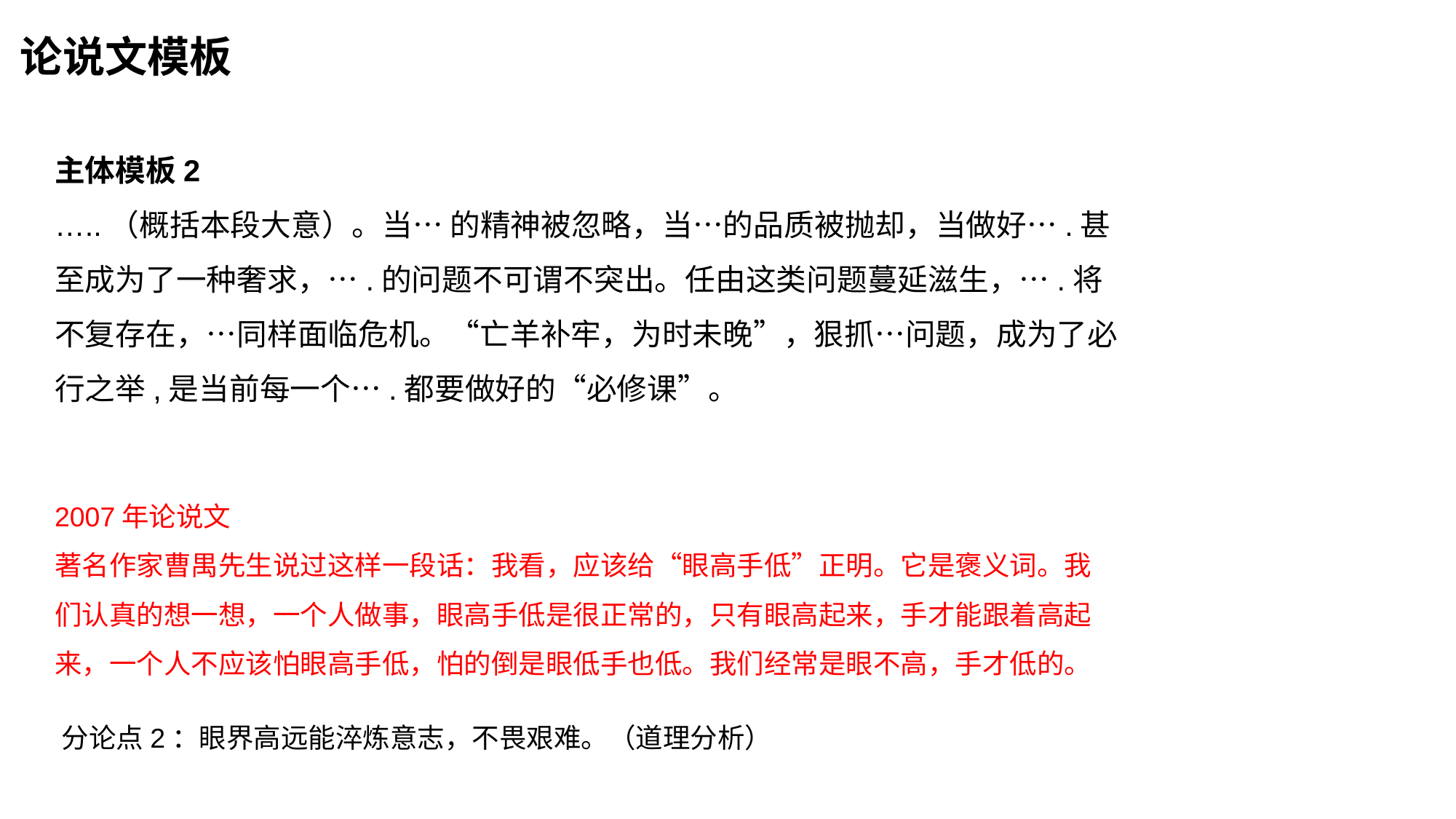

论说文模板
主体模板2
…..（概括本段大意）。当… 的精神被忽略，当…的品质被抛却，当做好….甚至成为了一种奢求，….的问题不可谓不突出。任由这类问题蔓延滋生，….将不复存在，…同样面临危机。“亡羊补牢，为时未晚”，狠抓…问题，成为了必行之举,是当前每一个….都要做好的“必修课”。

2007年论说文
著名作家曹禺先生说过这样一段话：我看，应该给“眼高手低”正明。它是褒义词。我们认真的想一想，一个人做事，眼高手低是很正常的，只有眼高起来，手才能跟着高起来，一个人不应该怕眼高手低，怕的倒是眼低手也低。我们经常是眼不高，手才低的。
分论点2：眼界高远能淬炼意志，不畏艰难。（道理分析）